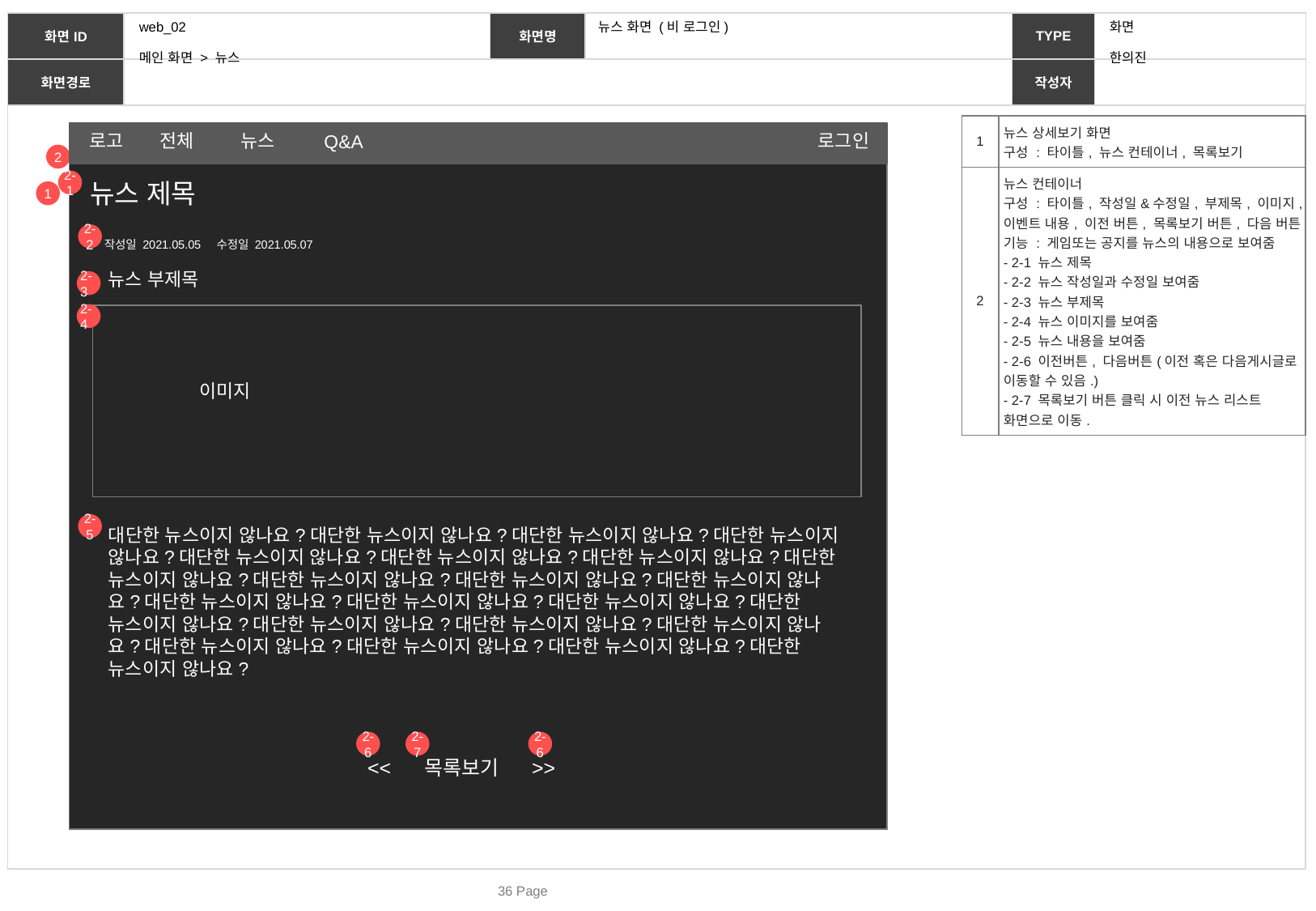

web_02
뉴스 화면 (비 로그인)
화면
메인 화면 > 뉴스
| 1 | 뉴스 상세보기 화면 구성 : 타이틀, 뉴스 컨테이너, 목록보기 |
| --- | --- |
| 2 | 뉴스 컨테이너 구성 : 타이틀, 작성일&수정일, 부제목, 이미지, 이벤트 내용, 이전 버튼, 목록보기 버튼, 다음 버튼 기능 : 게임또는 공지를 뉴스의 내용으로 보여줌 - 2-1 뉴스 제목 - 2-2 뉴스 작성일과 수정일 보여줌 - 2-3 뉴스 부제목 - 2-4 뉴스 이미지를 보여줌 - 2-5 뉴스 내용을 보여줌 - 2-6 이전버튼, 다음버튼(이전 혹은 다음게시글로 이동할 수 있음.) - 2-7 목록보기 버튼 클릭 시 이전 뉴스 리스트 화면으로 이동. |

로고
전체
뉴스
로그인
Q&A

2
2-1
뉴스 제목
1
2-2
작성일 2021.05.05    수정일 2021.05.07
뉴스 부제목
2-3
2-4

이미지
2-5
대단한 뉴스이지 않나요?대단한 뉴스이지 않나요?대단한 뉴스이지 않나요?대단한 뉴스이지 않나요?대단한 뉴스이지 않나요?대단한 뉴스이지 않나요?대단한 뉴스이지 않나요?대단한 뉴스이지 않나요?대단한 뉴스이지 않나요?대단한 뉴스이지 않나요?대단한 뉴스이지 않나요?대단한 뉴스이지 않나요?대단한 뉴스이지 않나요?대단한 뉴스이지 않나요?대단한 뉴스이지 않나요?대단한 뉴스이지 않나요?대단한 뉴스이지 않나요?대단한 뉴스이지 않나요?대단한 뉴스이지 않나요?대단한 뉴스이지 않나요?대단한 뉴스이지 않나요?대단한 뉴스이지 않나요?
2-6
2-7
2-6
<<     목록보기     >>